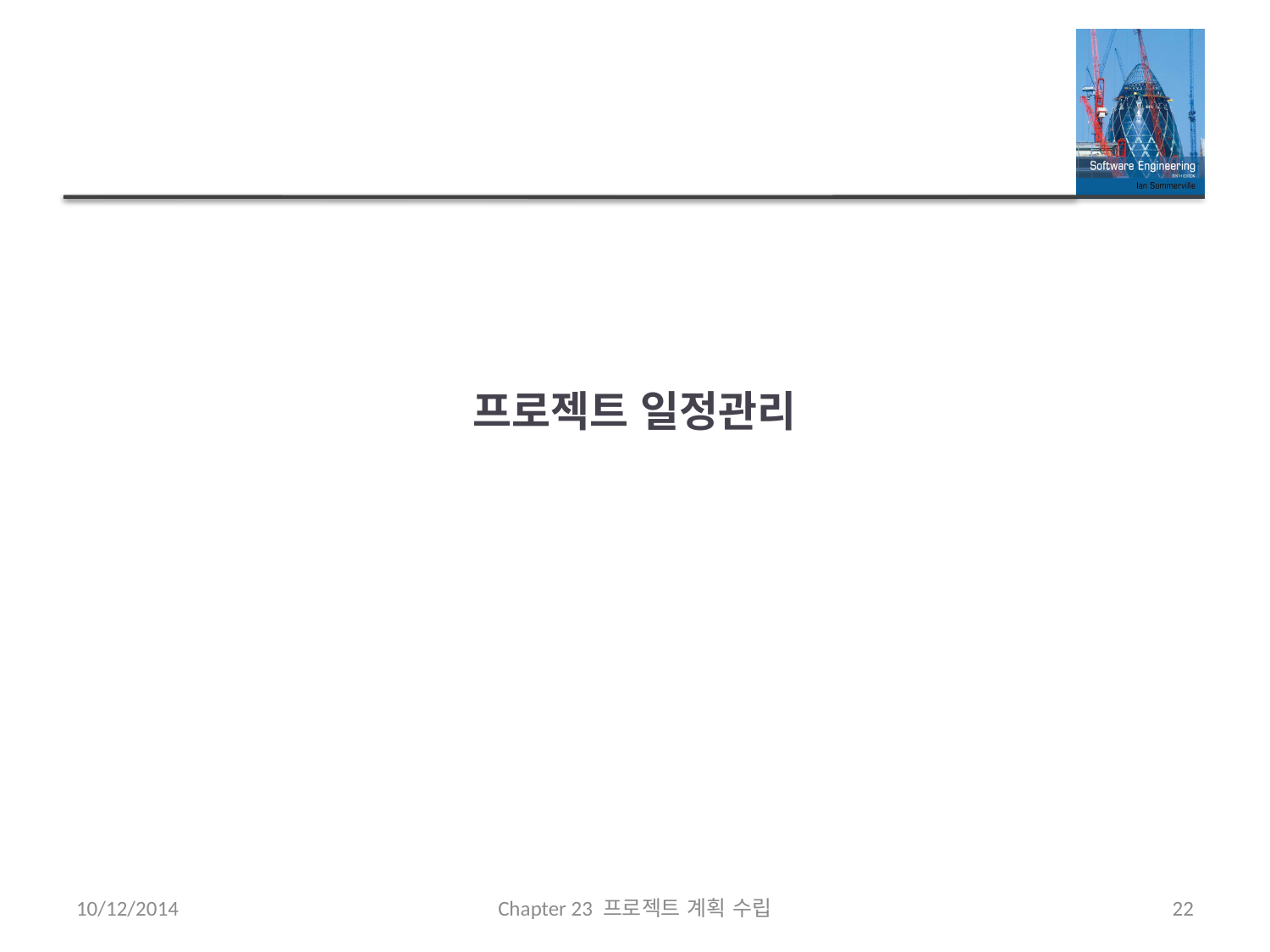

# 프로젝트 일정관리
10/12/2014
Chapter 23 프로젝트 계획 수립
22